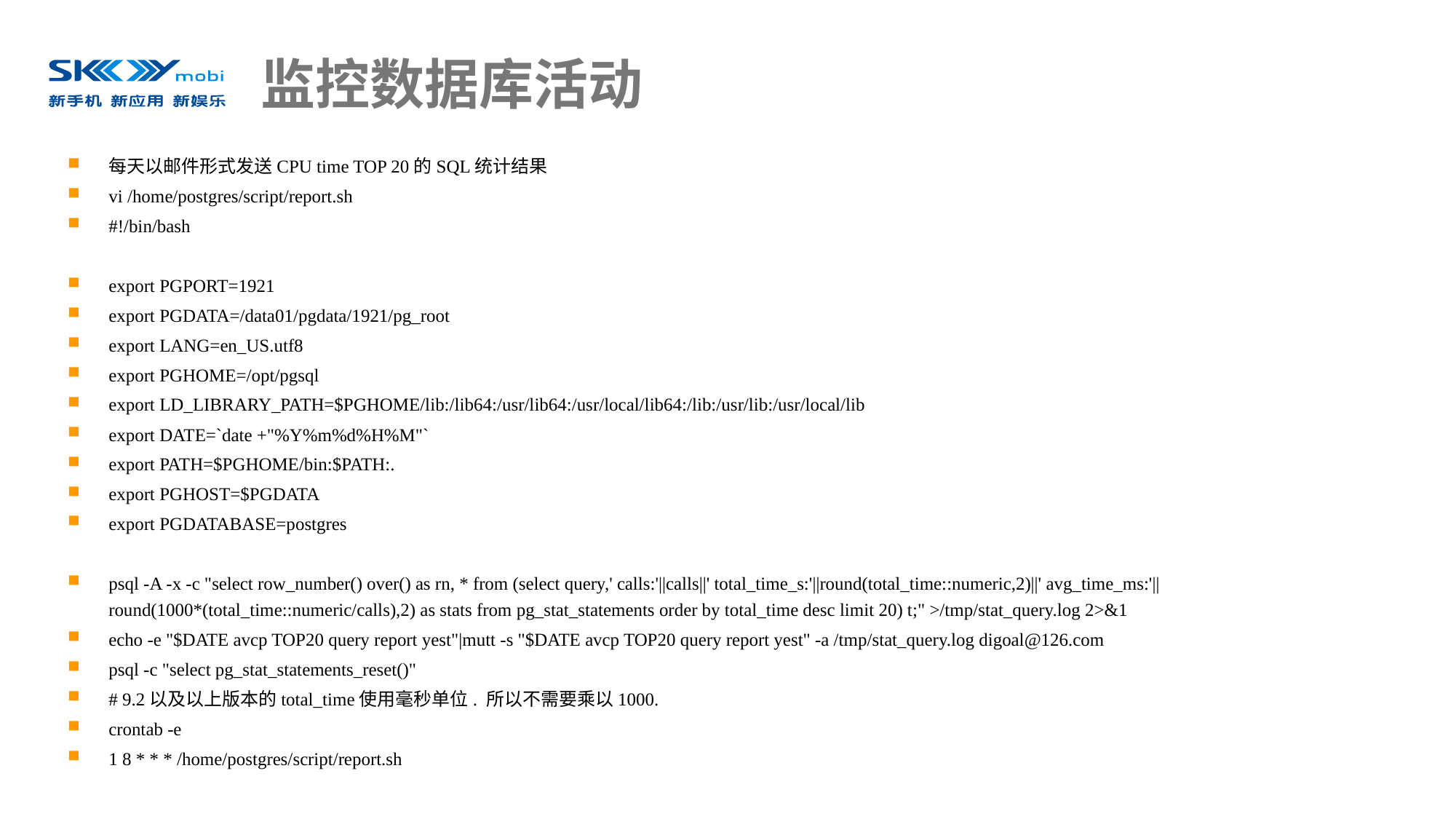

# 监控数据库活动
每天以邮件形式发送CPU time TOP 20的SQL统计结果
vi /home/postgres/script/report.sh
#!/bin/bash

export PGPORT=1921
export PGDATA=/data01/pgdata/1921/pg_root
export LANG=en_US.utf8
export PGHOME=/opt/pgsql
export LD_LIBRARY_PATH=$PGHOME/lib:/lib64:/usr/lib64:/usr/local/lib64:/lib:/usr/lib:/usr/local/lib
export DATE=`date +"%Y%m%d%H%M"`
export PATH=$PGHOME/bin:$PATH:.
export PGHOST=$PGDATA
export PGDATABASE=postgres

psql -A -x -c "select row_number() over() as rn, * from (select query,' calls:'||calls||' total_time_s:'||round(total_time::numeric,2)||' avg_time_ms:'||round(1000*(total_time::numeric/calls),2) as stats from pg_stat_statements order by total_time desc limit 20) t;" >/tmp/stat_query.log 2>&1
echo -e "$DATE avcp TOP20 query report yest"|mutt -s "$DATE avcp TOP20 query report yest" -a /tmp/stat_query.log digoal@126.com
psql -c "select pg_stat_statements_reset()"
# 9.2以及以上版本的total_time使用毫秒单位. 所以不需要乘以1000.
crontab -e
1 8 * * * /home/postgres/script/report.sh